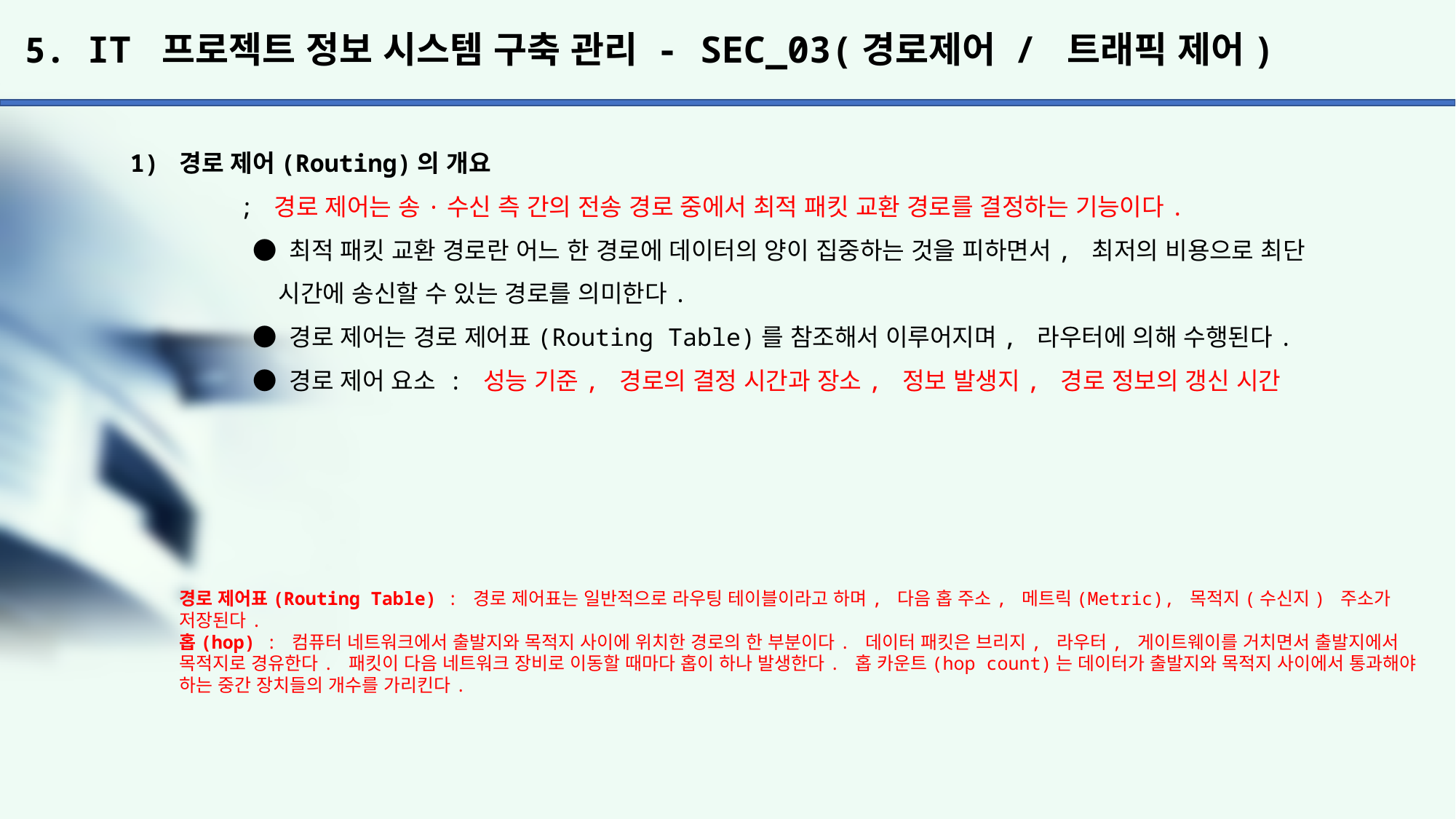

# 5. IT 프로젝트 정보 시스템 구축 관리 - SEC_03(경로제어 / 트래픽 제어)
1) 경로 제어(Routing)의 개요
	; 경로 제어는 송·수신 측 간의 전송 경로 중에서 최적 패킷 교환 경로를 결정하는 기능이다.
	  ● 최적 패킷 교환 경로란 어느 한 경로에 데이터의 양이 집중하는 것을 피하면서, 최저의 비용으로 최단
	     시간에 송신할 수 있는 경로를 의미한다.
	  ● 경로 제어는 경로 제어표(Routing Table)를 참조해서 이루어지며, 라우터에 의해 수행된다.
	  ● 경로 제어 요소 : 성능 기준, 경로의 결정 시간과 장소, 정보 발생지, 경로 정보의 갱신 시간
경로 제어표(Routing Table) : 경로 제어표는 일반적으로 라우팅 테이블이라고 하며, 다음 홉 주소, 메트릭(Metric), 목적지(수신지) 주소가 저장된다.
홉(hop) : 컴퓨터 네트워크에서 출발지와 목적지 사이에 위치한 경로의 한 부분이다. 데이터 패킷은 브리지, 라우터, 게이트웨이를 거치면서 출발지에서 목적지로 경유한다. 패킷이 다음 네트워크 장비로 이동할 때마다 홉이 하나 발생한다. 홉 카운트(hop count)는 데이터가 출발지와 목적지 사이에서 통과해야 하는 중간 장치들의 개수를 가리킨다.